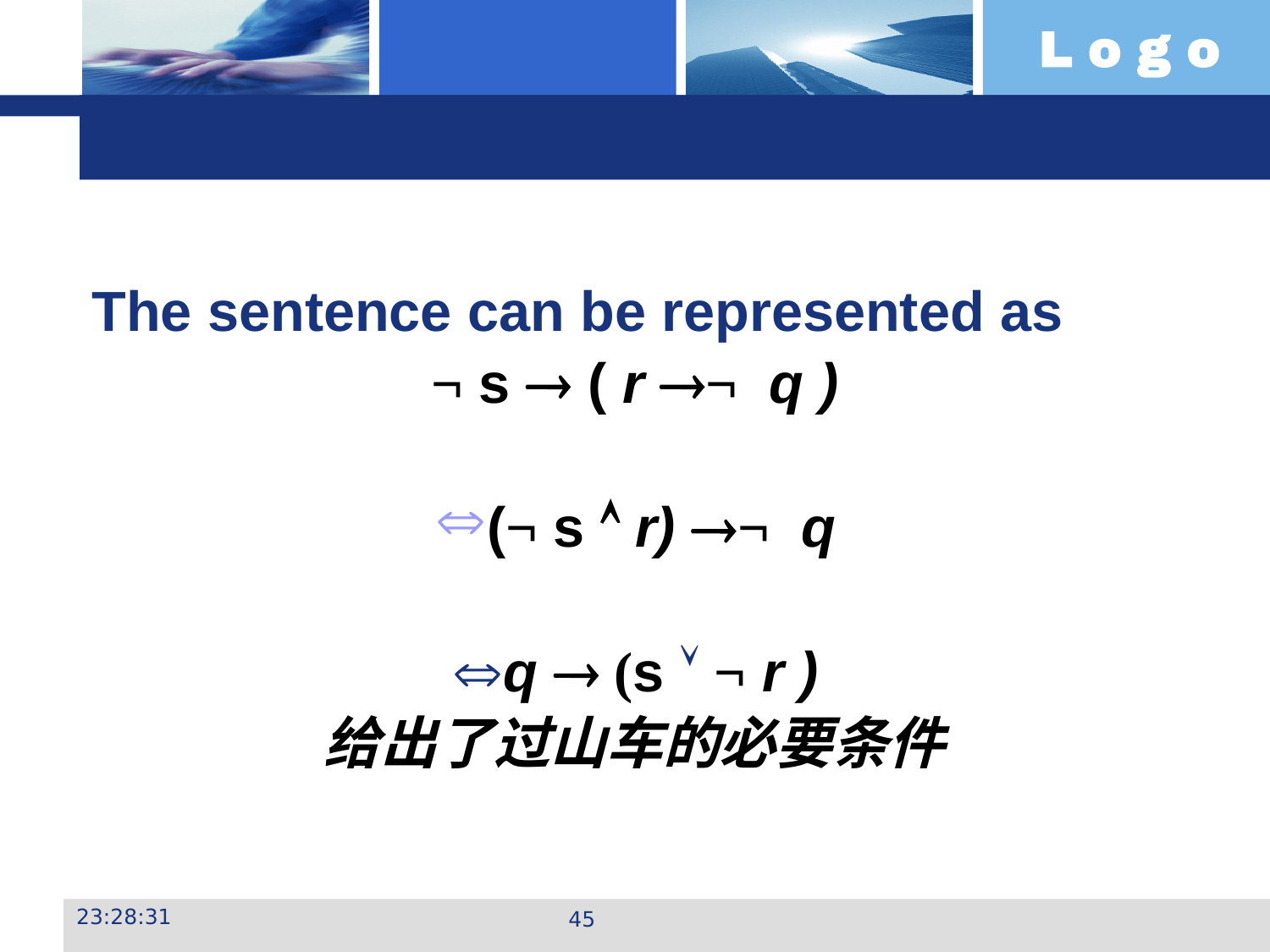

#

 The sentence can be represented as
¬ s → ( r →¬  q )

(¬ s ∧ r) →¬  q

⇔q → (s ∨ ¬ r )
给出了过山车的必要条件

23:28:31
45